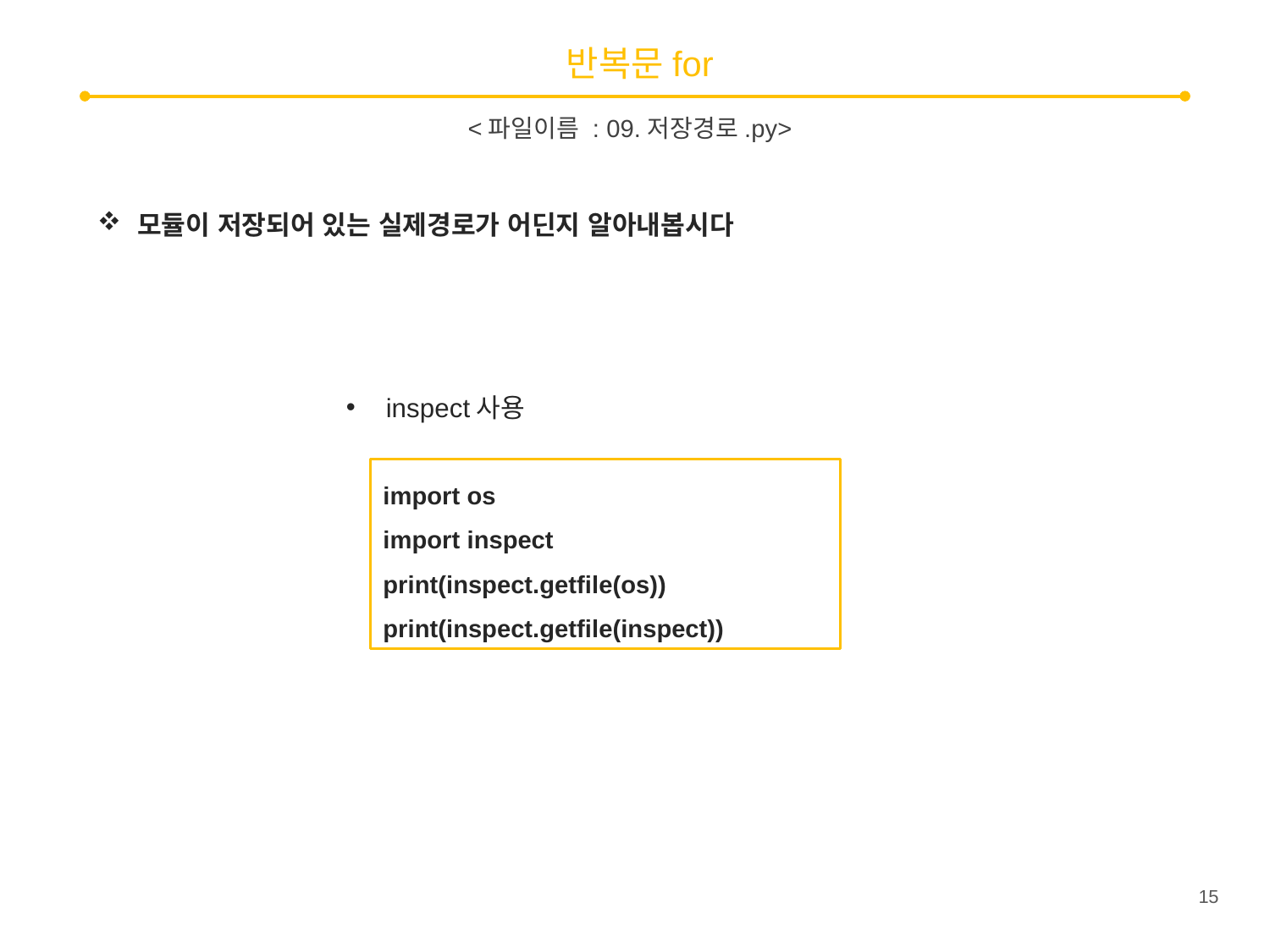

# 반복문for
<파일이름 : 09.저장경로.py>
모듈이 저장되어 있는 실제경로가 어딘지 알아내봅시다
inspect사용
import os
import inspect
print(inspect.getfile(os))
print(inspect.getfile(inspect))